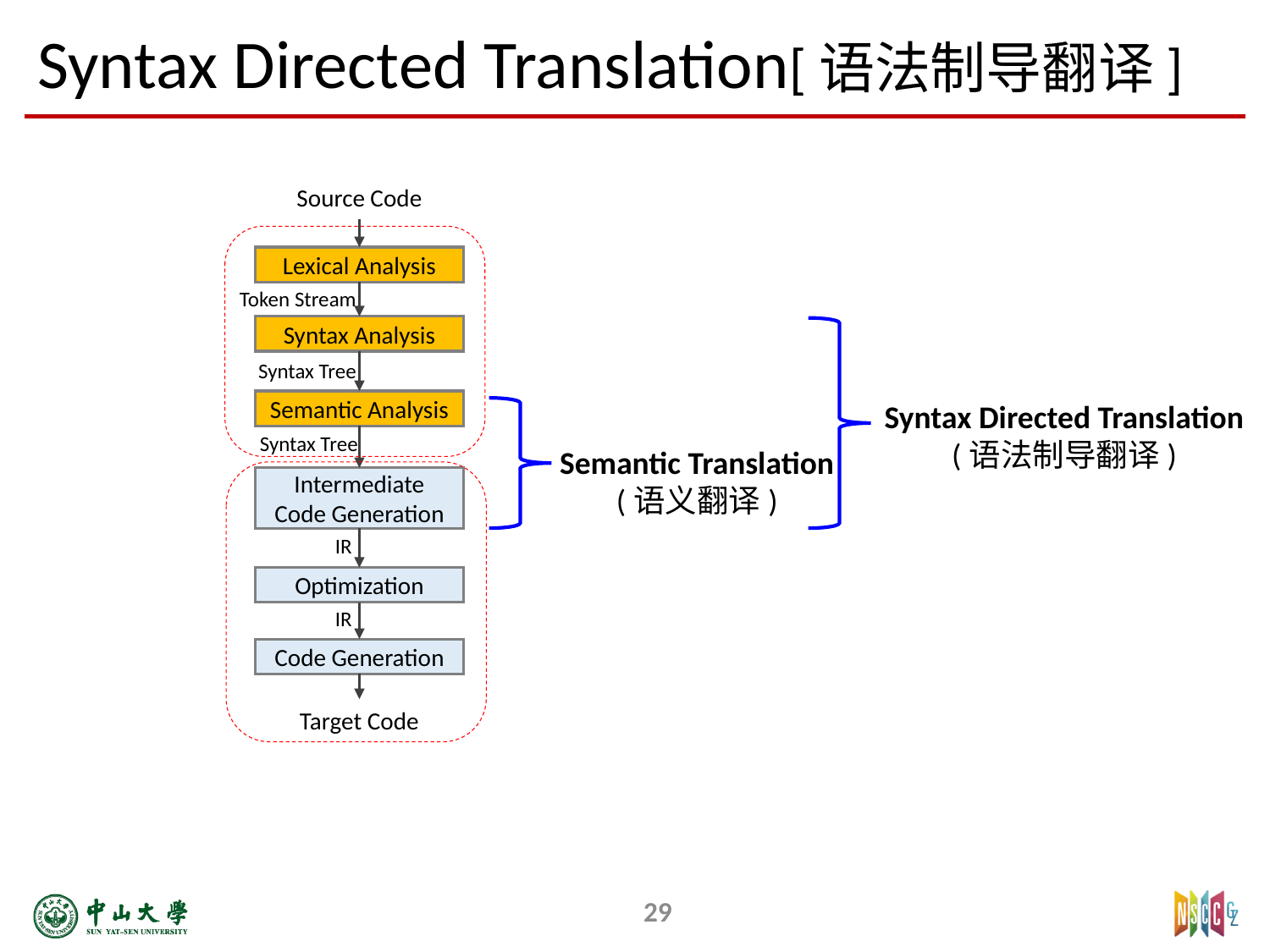

# Syntax Directed Translation[语法制导翻译]
Source Code
Lexical Analysis
Token Stream
Syntax Analysis
Syntax Tree
Semantic Analysis
Syntax Tree
Intermediate Code Generation
IR
Optimization
IR
Code Generation
Target Code

Syntax Directed Translation
(语法制导翻译)

Semantic Translation
(语义翻译)
29